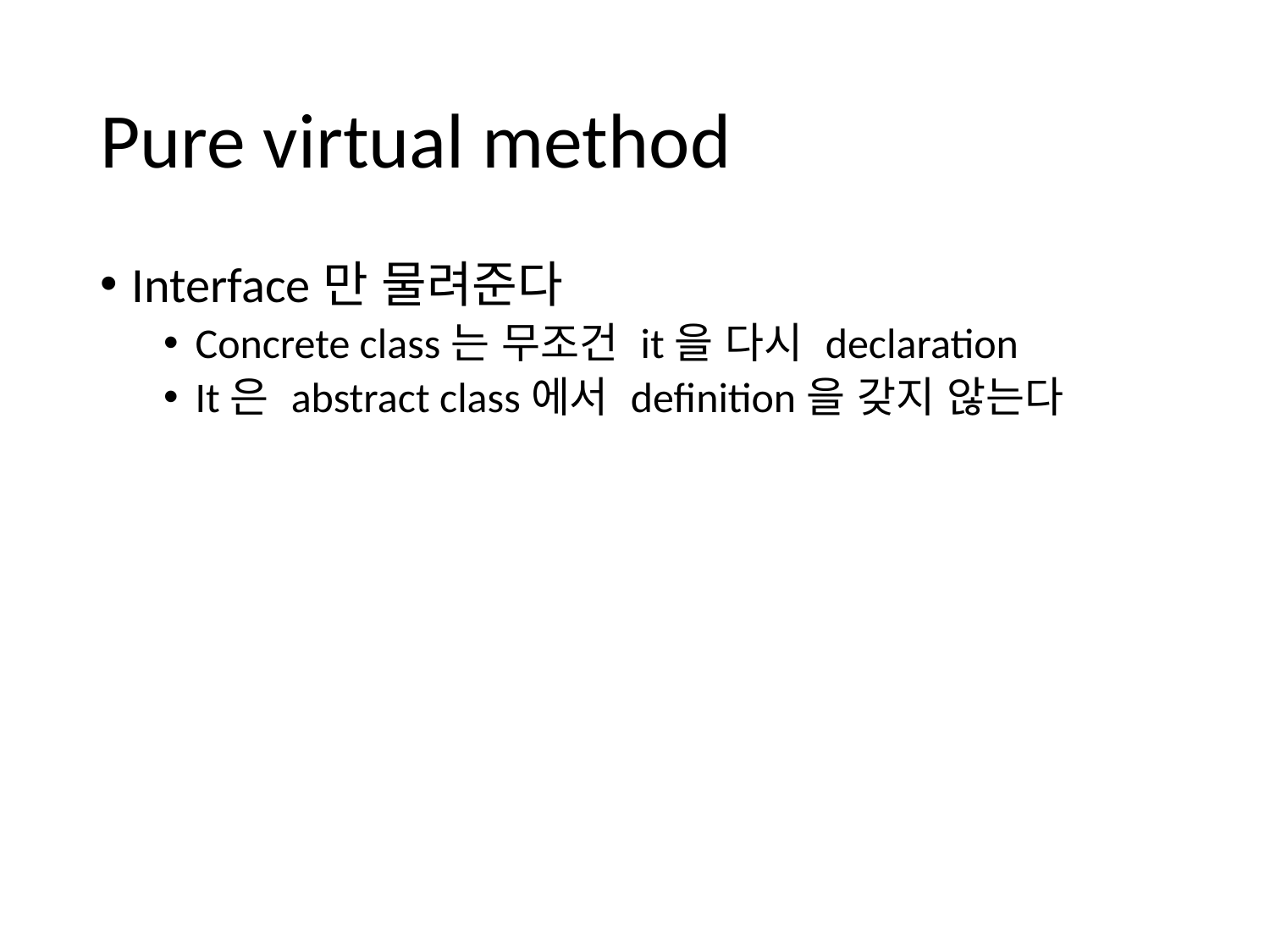

# Pure virtual method
Interface만 물려준다
Concrete class는 무조건 it을 다시 declaration
It은 abstract class에서 definition을 갖지 않는다